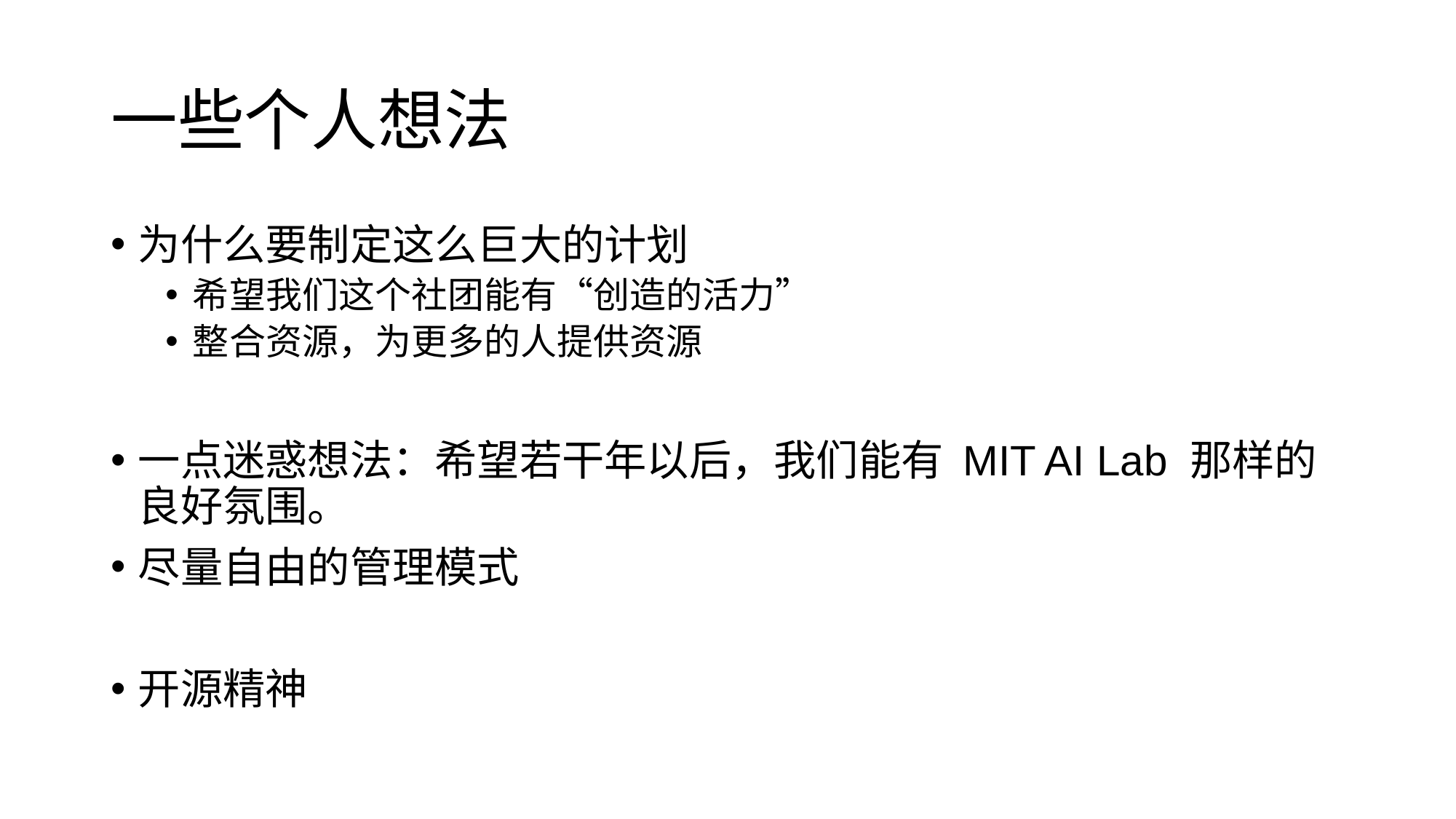

# 一些个人想法
为什么要制定这么巨大的计划
希望我们这个社团能有“创造的活力”
整合资源，为更多的人提供资源

一点迷惑想法：希望若干年以后，我们能有 MIT AI Lab 那样的良好氛围。
尽量自由的管理模式

开源精神